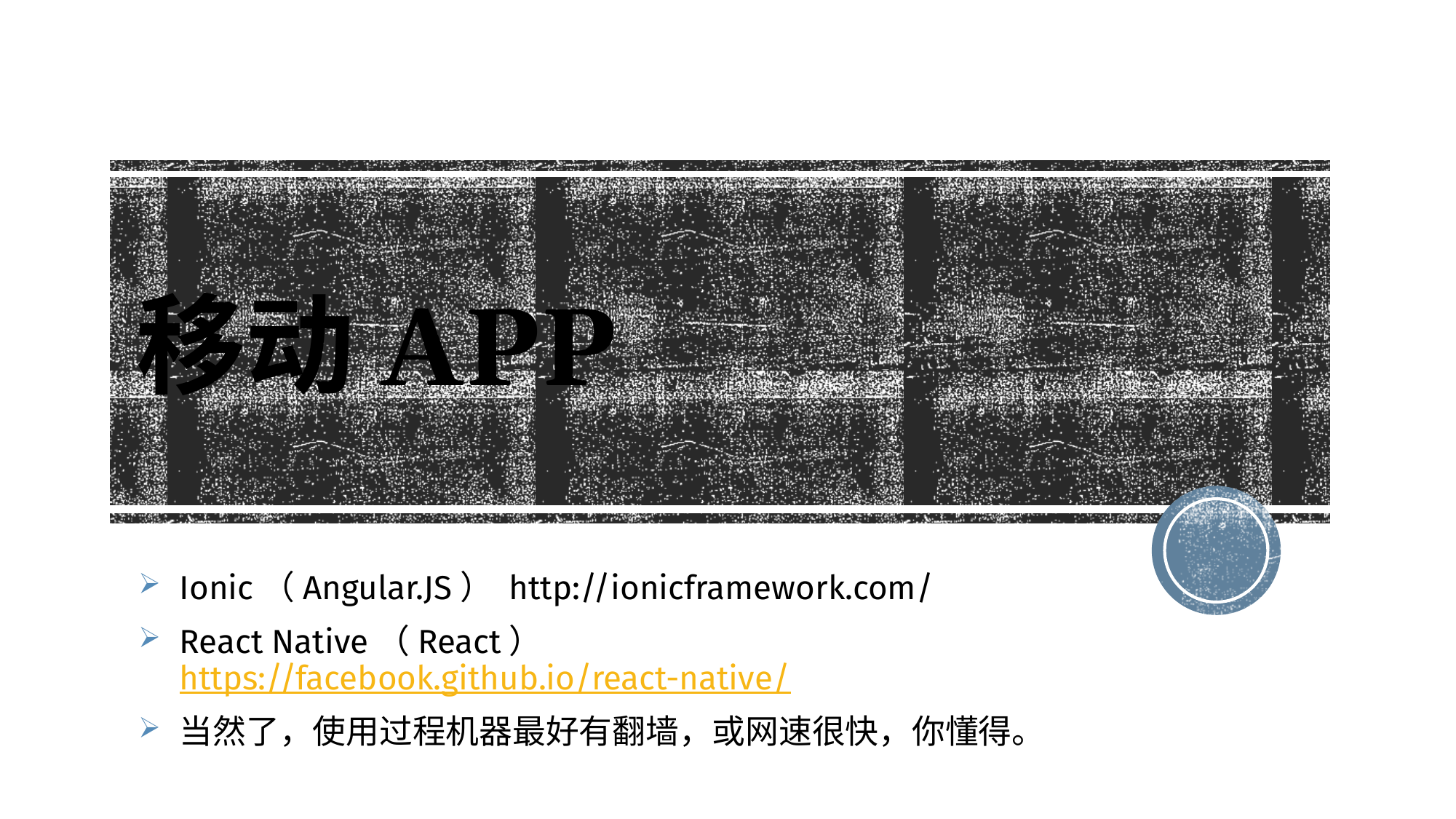

# 移动APP
Ionic（Angular.JS） http://ionicframework.com/
React Native（React）https://facebook.github.io/react-native/
当然了，使用过程机器最好有翻墙，或网速很快，你懂得。